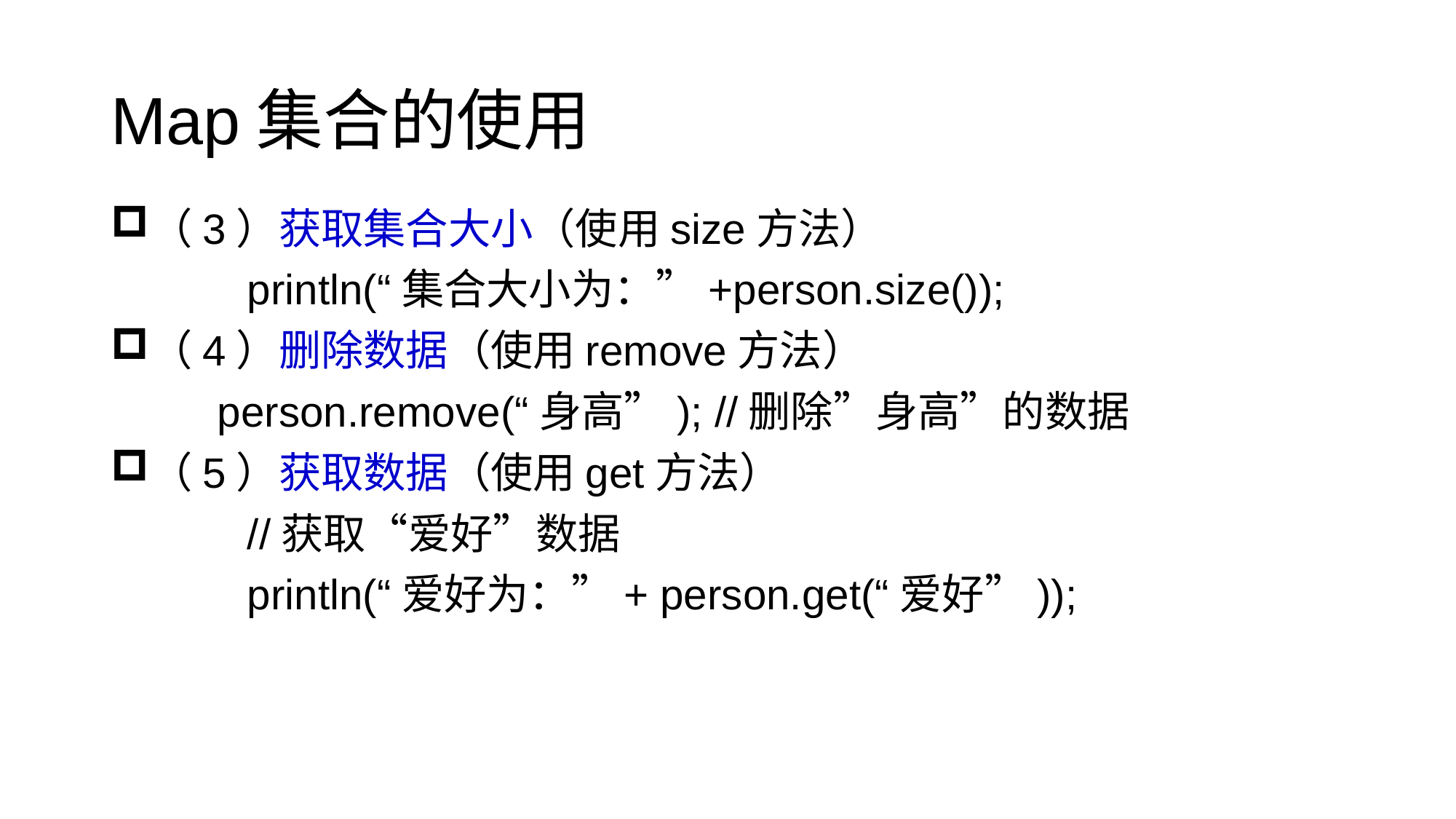

# Map集合的使用
（3）获取集合大小（使用size方法）
       	println(“集合大小为：”+person.size());
（4）删除数据（使用remove方法）
         person.remove(“身高”); //删除”身高”的数据
（5）获取数据（使用get方法）
		//获取“爱好”数据
		println(“爱好为：”+ person.get(“爱好”));